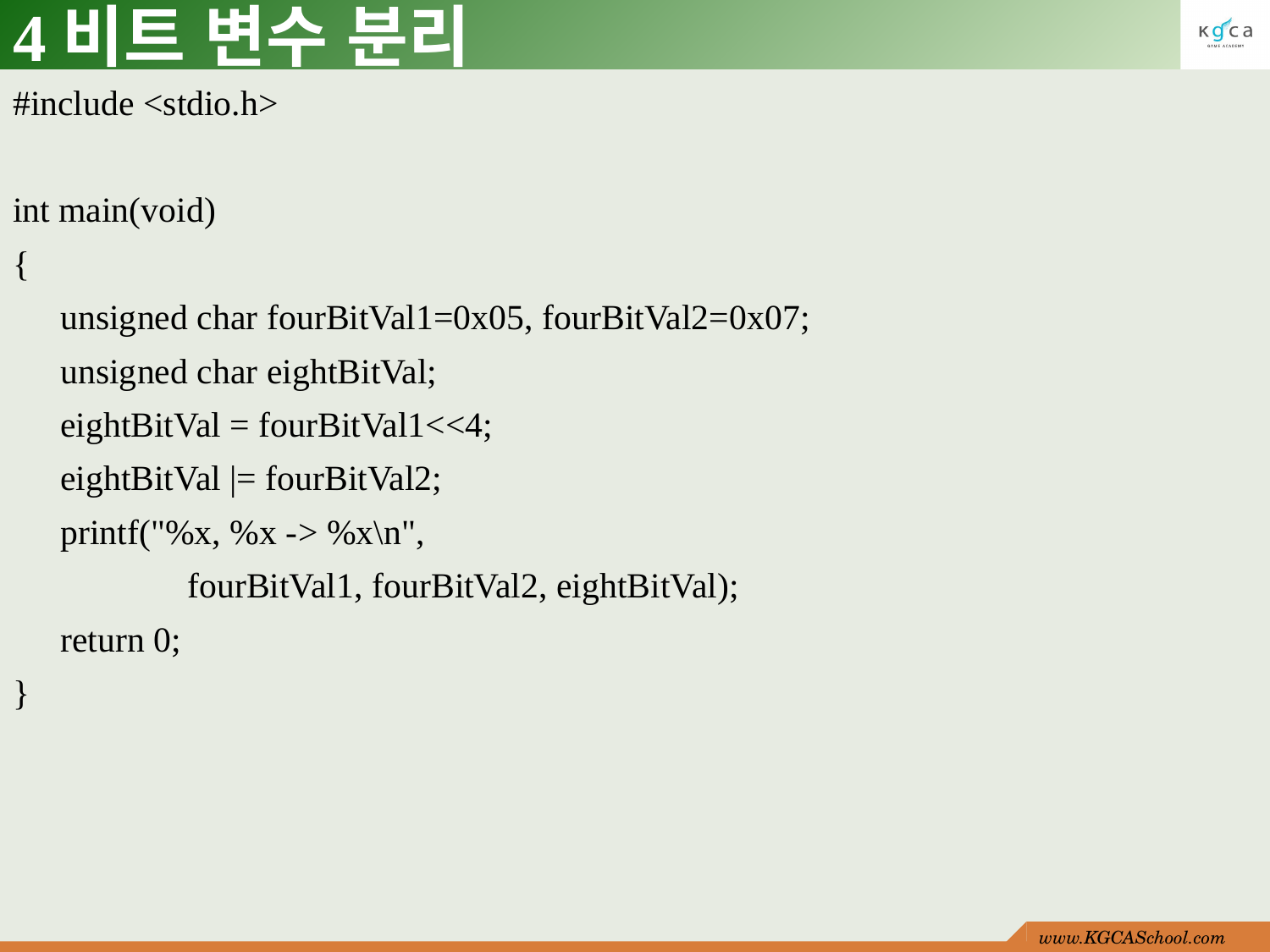

# 4비트 변수 분리
#include <stdio.h>

int main(void)
{
	unsigned char fourBitVal1=0x05, fourBitVal2=0x07;
	unsigned char eightBitVal;
	eightBitVal = fourBitVal1<<4;
	eightBitVal |= fourBitVal2;
	printf("%x, %x -> %x\n",
		fourBitVal1, fourBitVal2, eightBitVal);
	return 0;
}